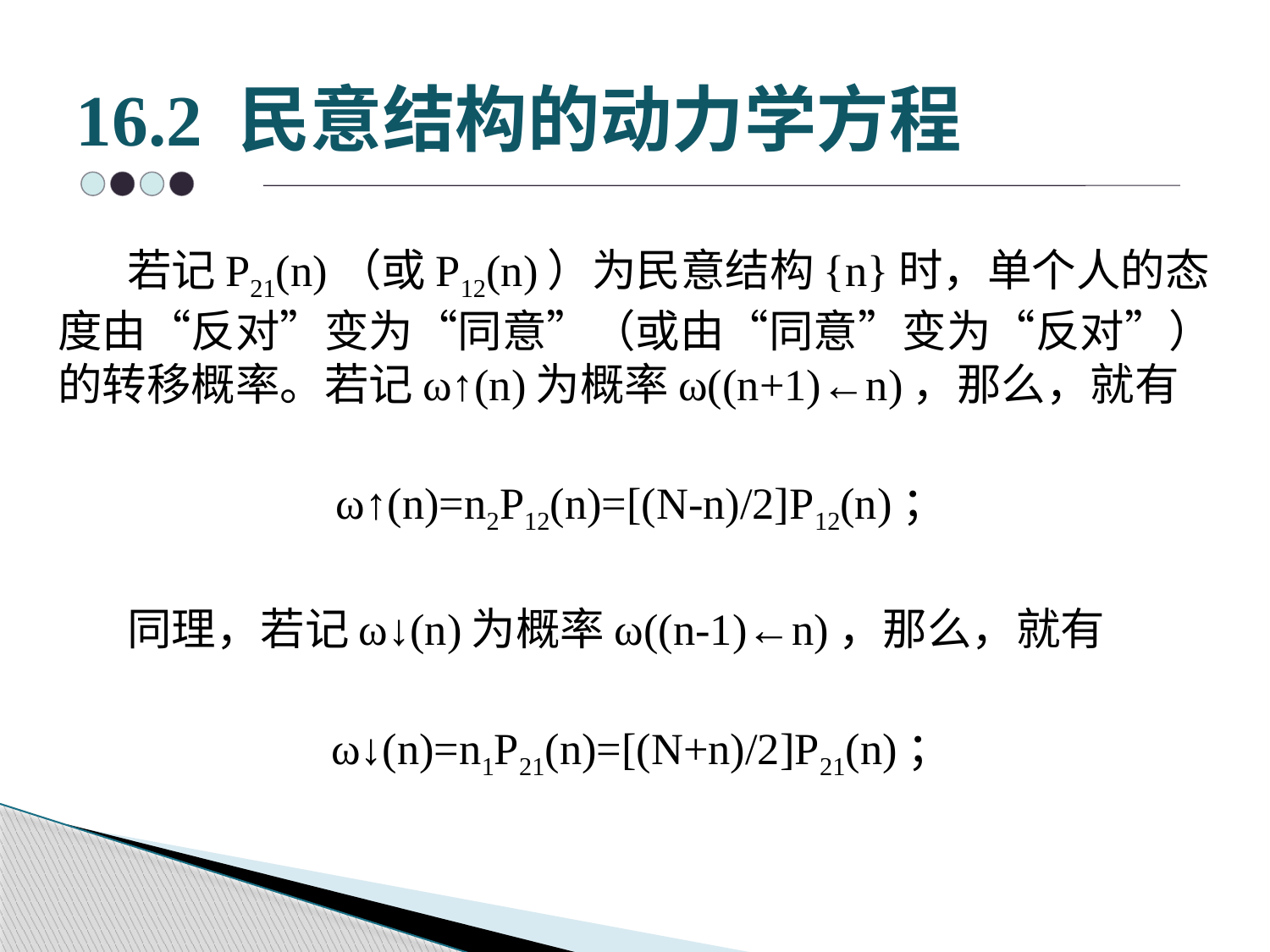

# 16.2 民意结构的动力学方程

      若记P21(n)（或P12(n)）为民意结构{n}时，单个人的态度由“反对”变为“同意”（或由“同意”变为“反对”）的转移概率。若记ω↑(n)为概率ω((n+1)←n)，那么，就有

ω↑(n)=n2P12(n)=[(N-n)/2]P12(n)；

      同理，若记ω↓(n)为概率ω((n-1)←n)，那么，就有

ω↓(n)=n1P21(n)=[(N+n)/2]P21(n)；